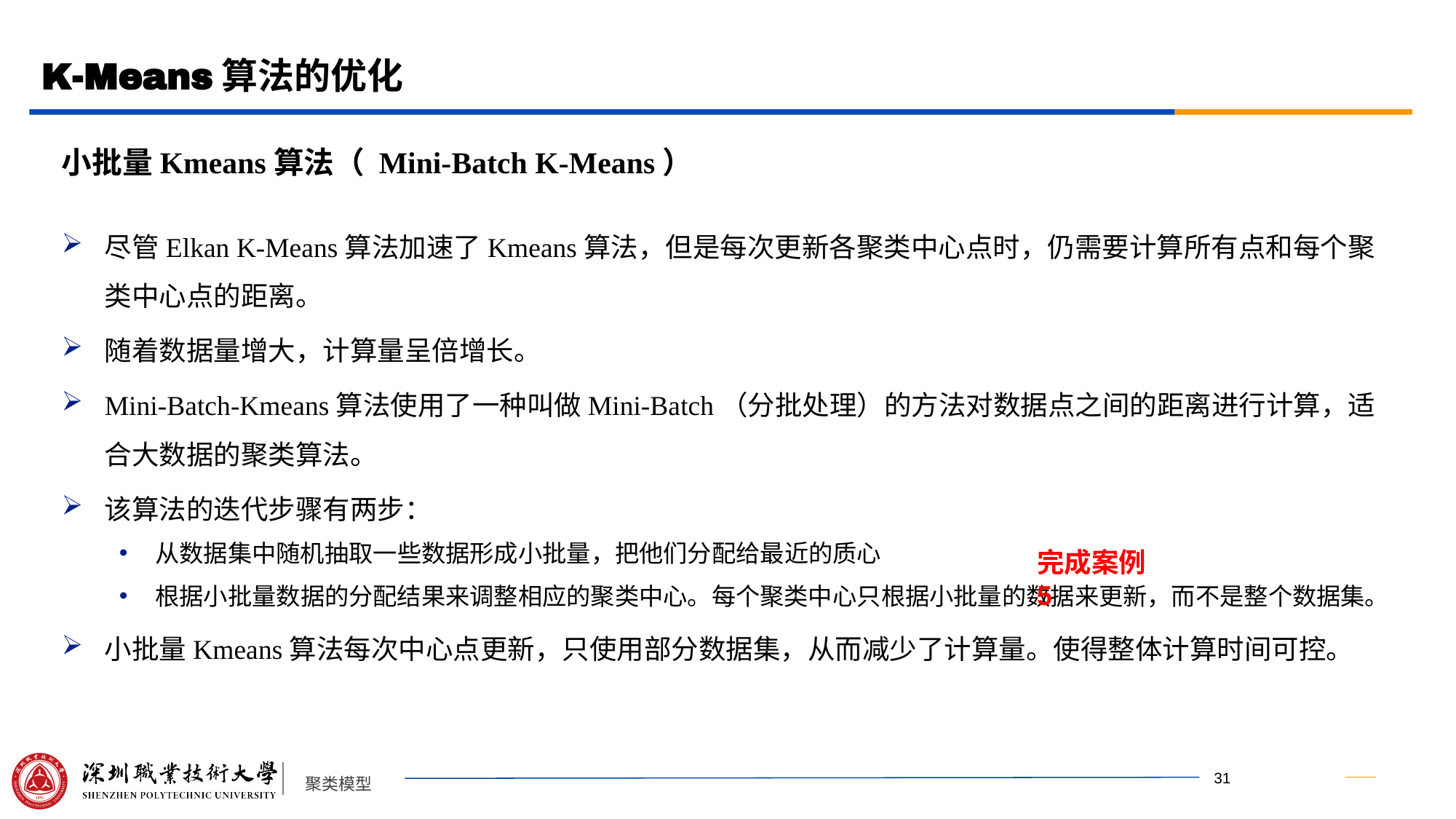

# K-Means算法的优化
小批量Kmeans算法（ Mini-Batch K-Means）
尽管Elkan K-Means算法加速了Kmeans算法，但是每次更新各聚类中心点时，仍需要计算所有点和每个聚类中心点的距离。
随着数据量增大，计算量呈倍增长。
Mini-Batch-Kmeans算法使用了一种叫做Mini-Batch（分批处理）的方法对数据点之间的距离进行计算，适合大数据的聚类算法。
该算法的迭代步骤有两步：
从数据集中随机抽取一些数据形成小批量，把他们分配给最近的质心
根据小批量数据的分配结果来调整相应的聚类中心。每个聚类中心只根据小批量的数据来更新，而不是整个数据集。
小批量Kmeans算法每次中心点更新，只使用部分数据集，从而减少了计算量。使得整体计算时间可控。
完成案例5